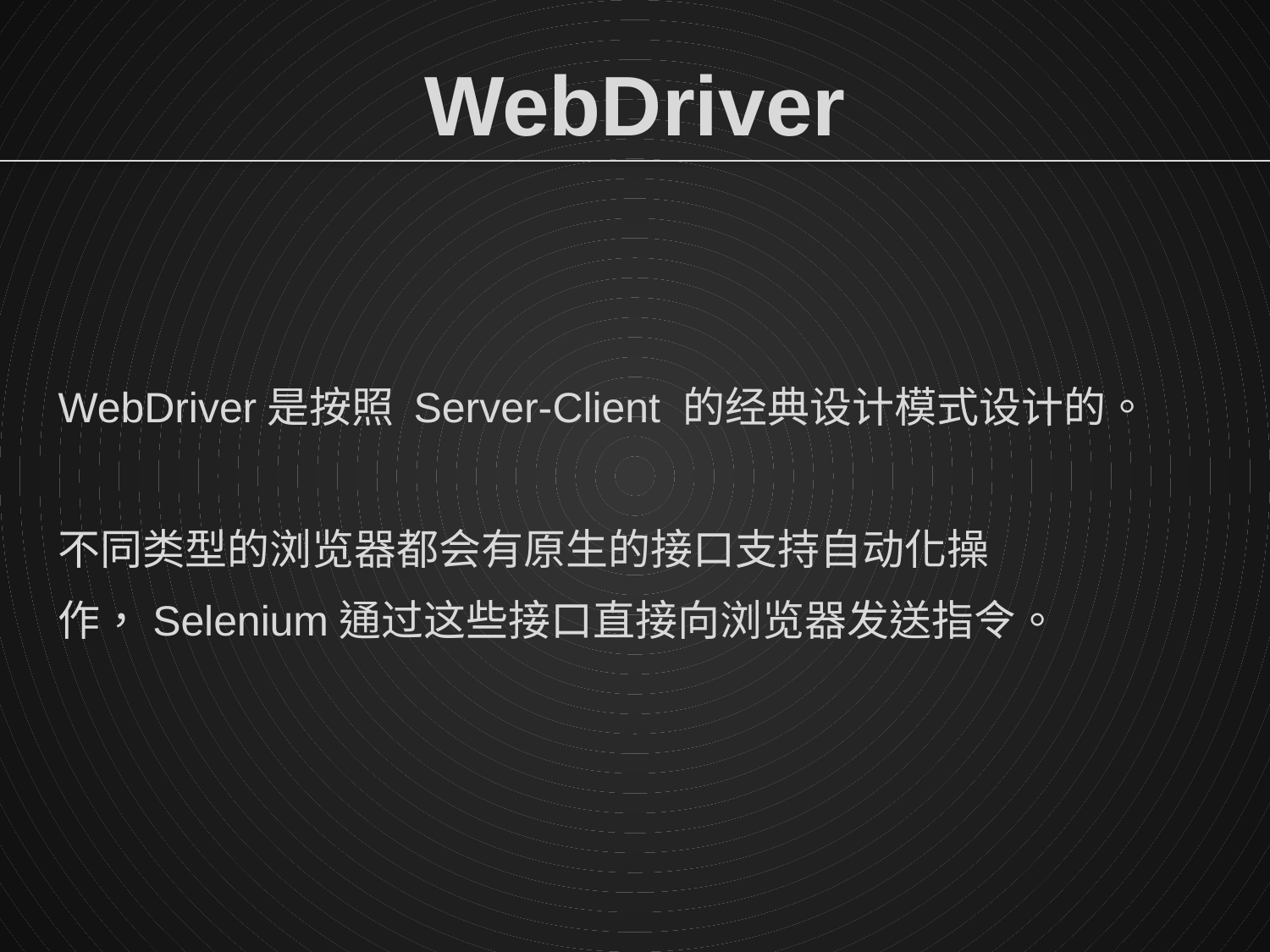

WebDriver
WebDriver是按照 Server-Client 的经典设计模式设计的。

不同类型的浏览器都会有原生的接口支持自动化操作，Selenium通过这些接口直接向浏览器发送指令。